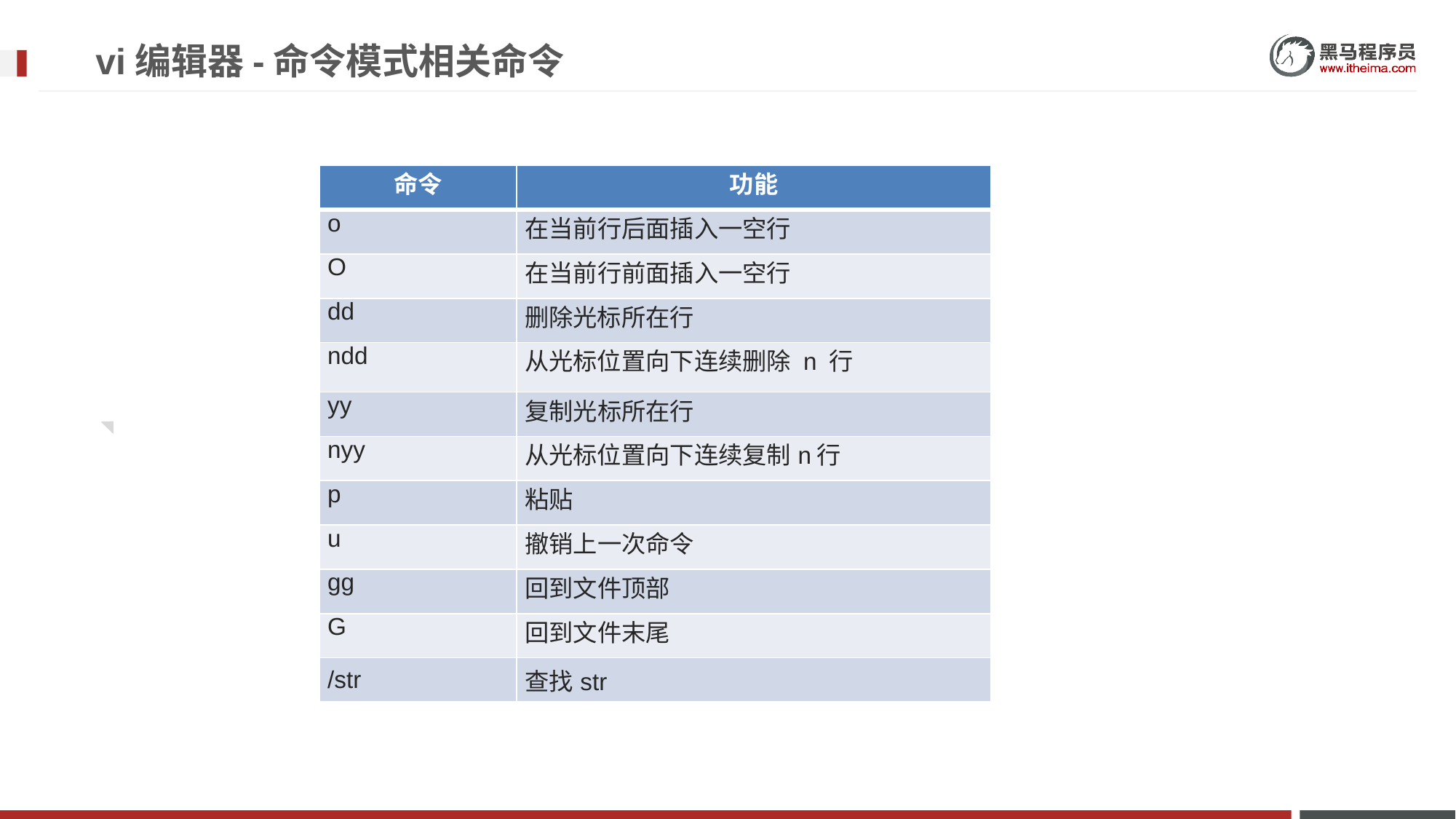

# vi编辑器-命令模式相关命令
| 命令 | 功能 |
| --- | --- |
| o | 在当前行后面插入一空行 |
| O | 在当前行前面插入一空行 |
| dd | 删除光标所在行 |
| ndd | 从光标位置向下连续删除 n 行 |
| yy | 复制光标所在行 |
| nyy | 从光标位置向下连续复制n行 |
| p | 粘贴 |
| u | 撤销上一次命令 |
| gg | 回到文件顶部 |
| G | 回到文件末尾 |
| /str | 查找str |